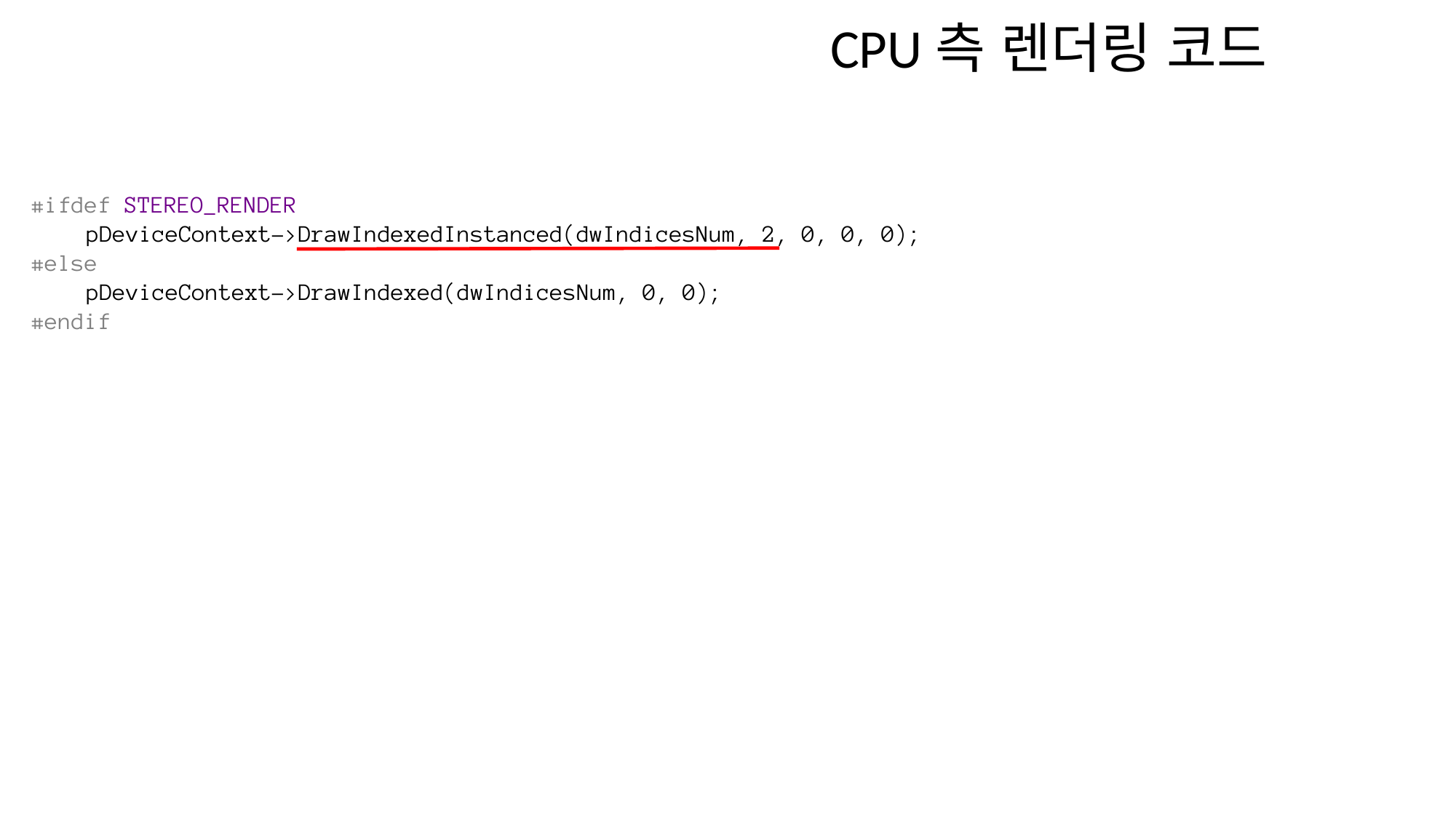

CPU측 렌더링 코드

#ifdef STEREO_RENDER
pDeviceContext->DrawIndexedInstanced(dwIndicesNum, 2, 0, 0, 0);
#else
pDeviceContext->DrawIndexed(dwIndicesNum, 0, 0);
#endif